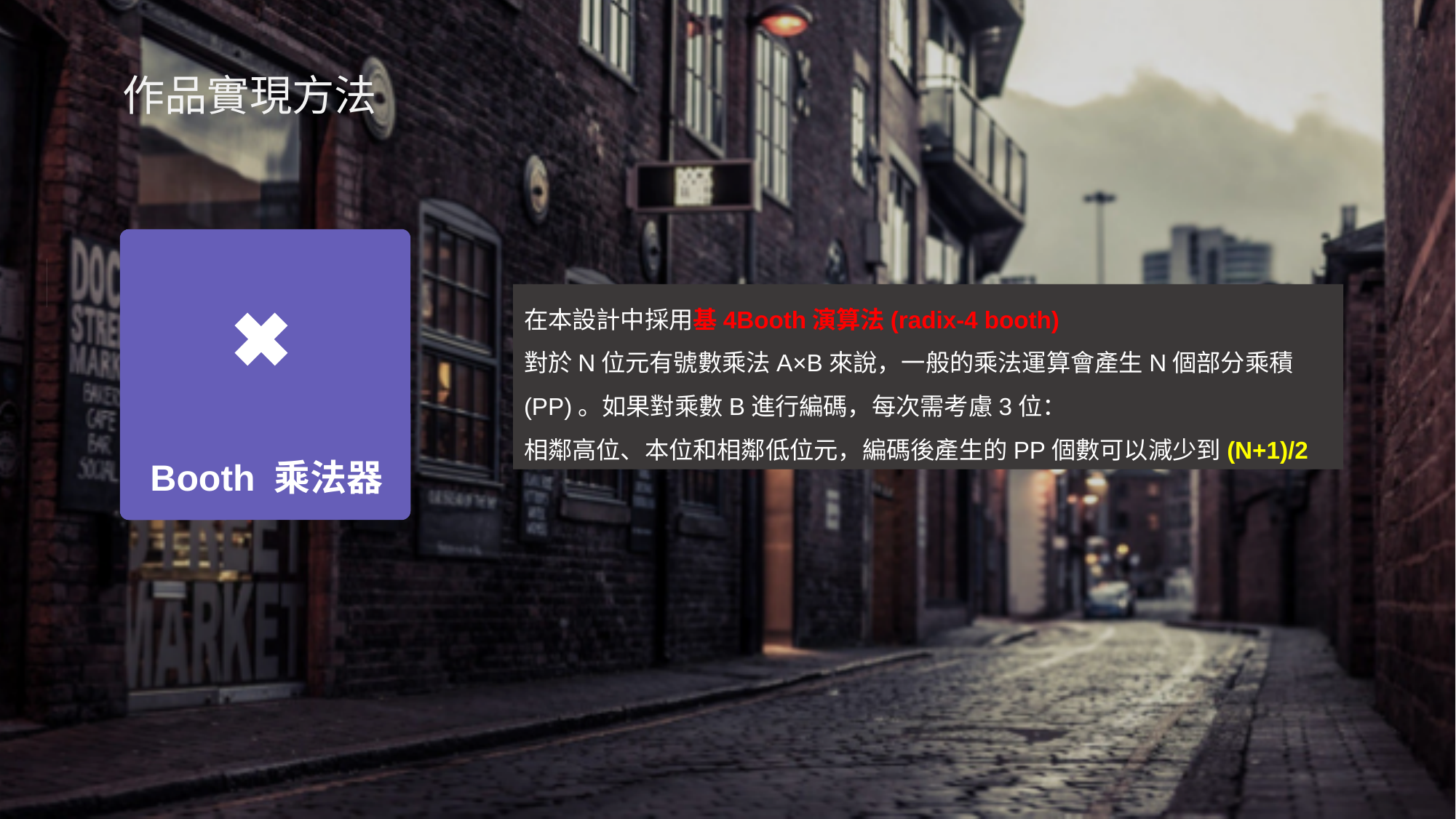

作品實現方法

Booth 乘法器

在本設計中採用基4Booth演算法(radix-4 booth)
對於N位元有號數乘法A×B來說，一般的乘法運算會產生N個部分乘積(PP)。如果對乘數B進行編碼，每次需考慮3位：
相鄰高位、本位和相鄰低位元，編碼後產生的PP個數可以減少到(N+1)/2